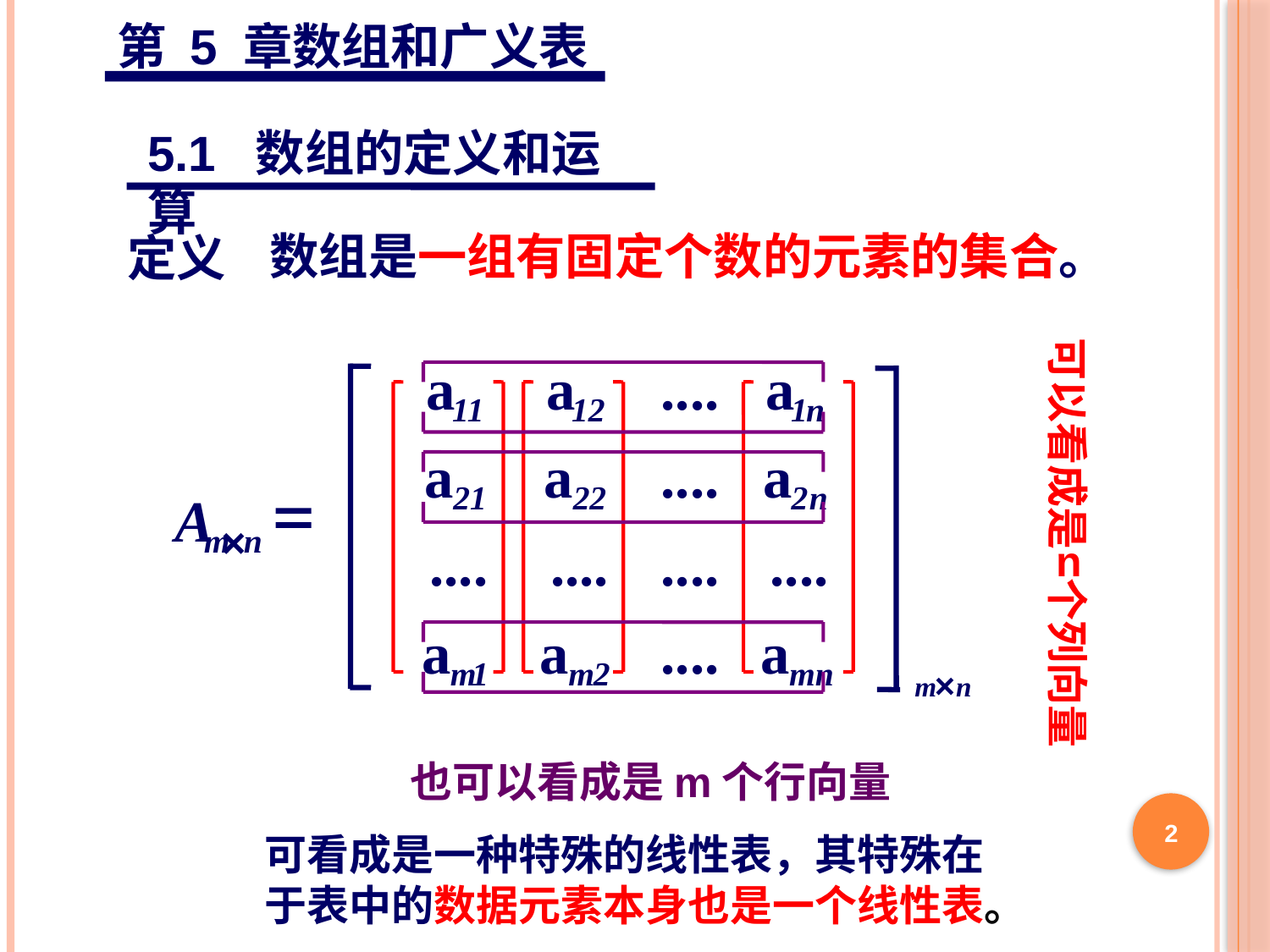

第 5 章数组和广义表

5.1  数组的定义和运算

定义
数组是一组有固定个数的元素的集合。
可以看成是   个列向量
n
a
a
....
a

11
12
1
n
a
a
....
a
21
22
2
n
=
A
×
m
n
....
....
....
....
a
a
....
a
m
1
m
2
mn
×
m
n

也可以看成是m个行向量
2
可看成是一种特殊的线性表，其特殊在
于表中的数据元素本身也是一个线性表。